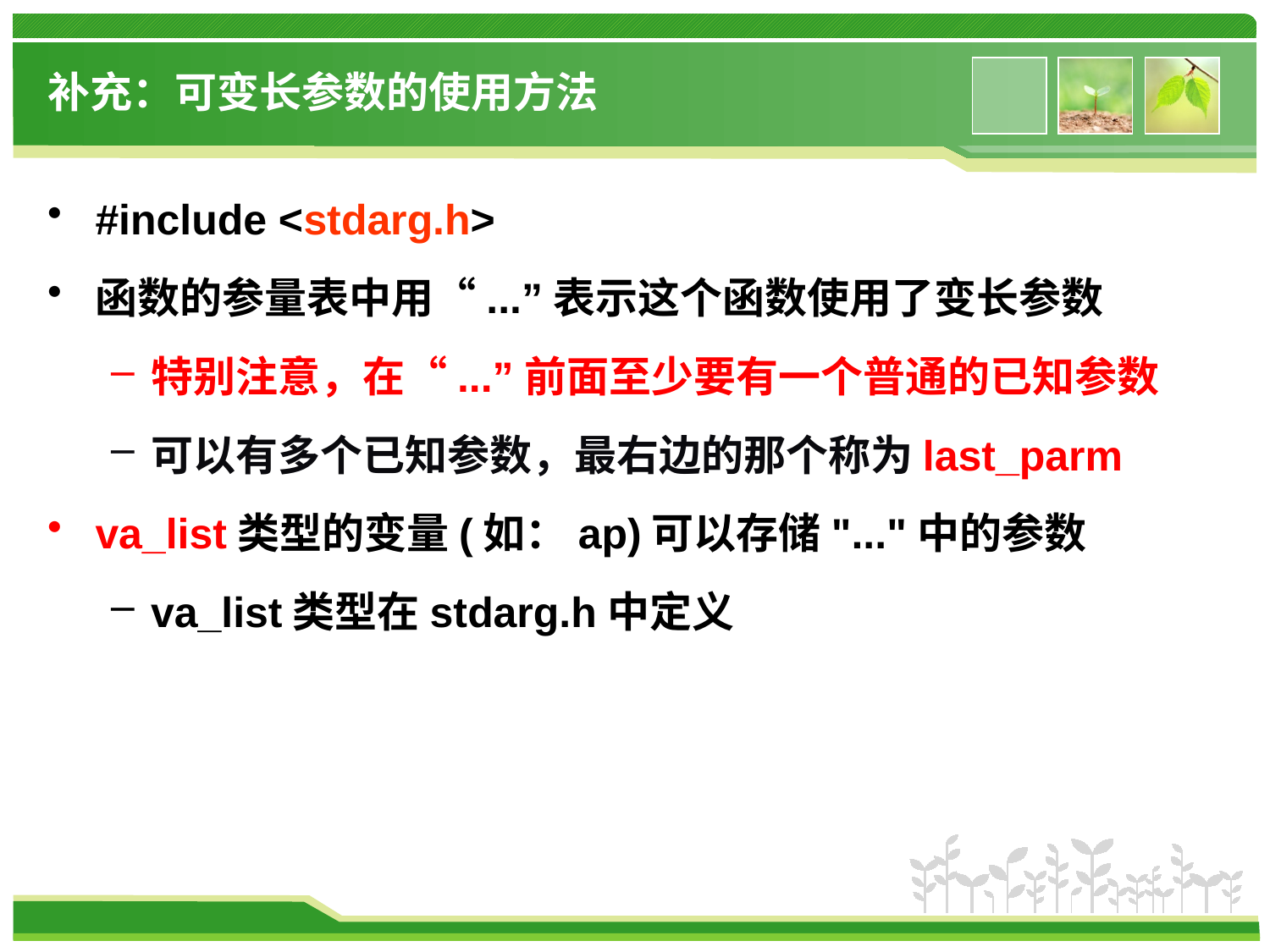

# 补充：可变长参数的使用方法
#include <stdarg.h>
函数的参量表中用“...”表示这个函数使用了变长参数
特别注意，在“...”前面至少要有一个普通的已知参数
可以有多个已知参数，最右边的那个称为last_parm
va_list类型的变量(如：ap)可以存储"..."中的参数
va_list类型在stdarg.h中定义